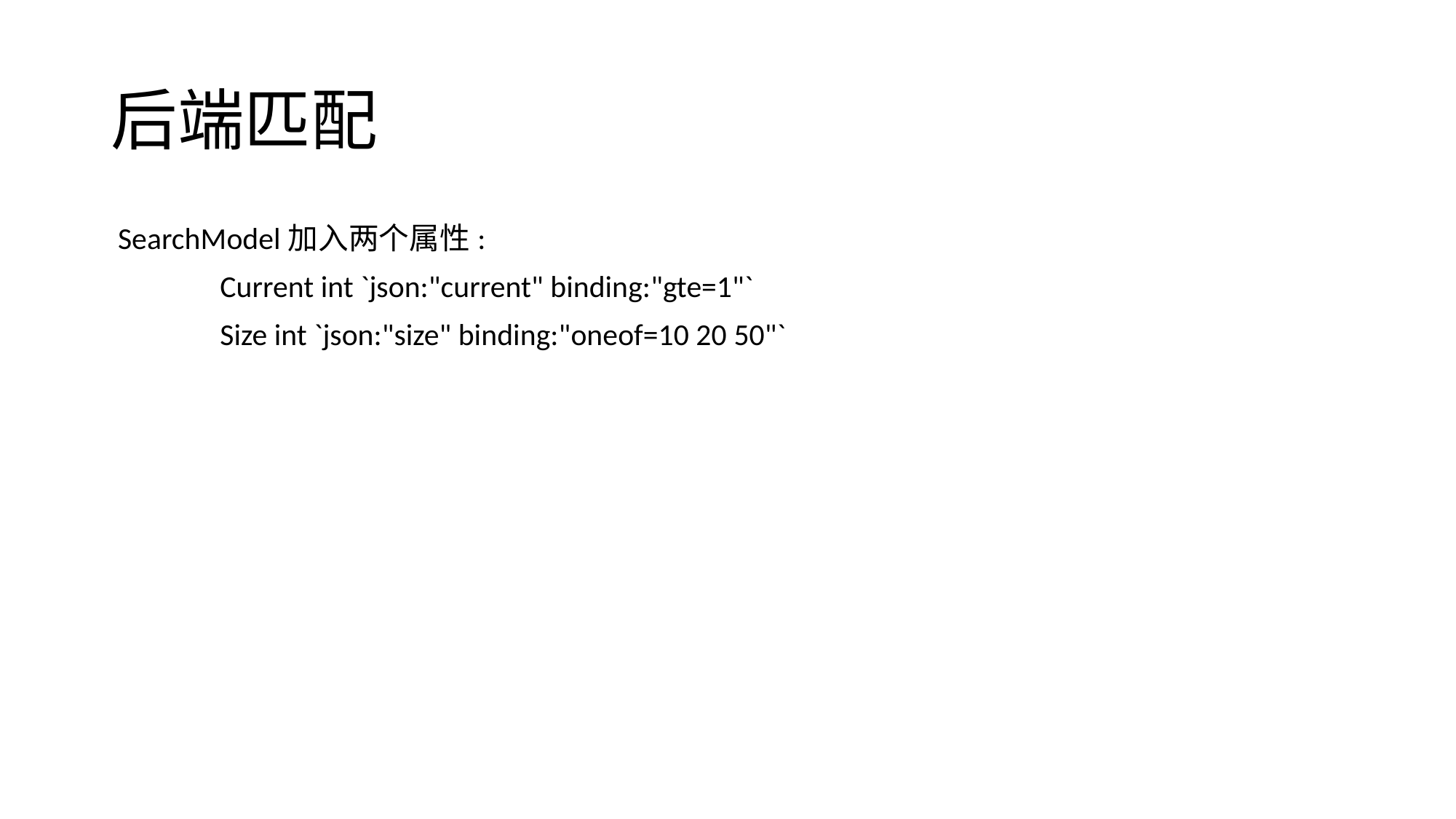

# 后端匹配
 SearchModel加入两个属性:
	Current int `json:"current" binding:"gte=1"`
	Size int `json:"size" binding:"oneof=10 20 50"`